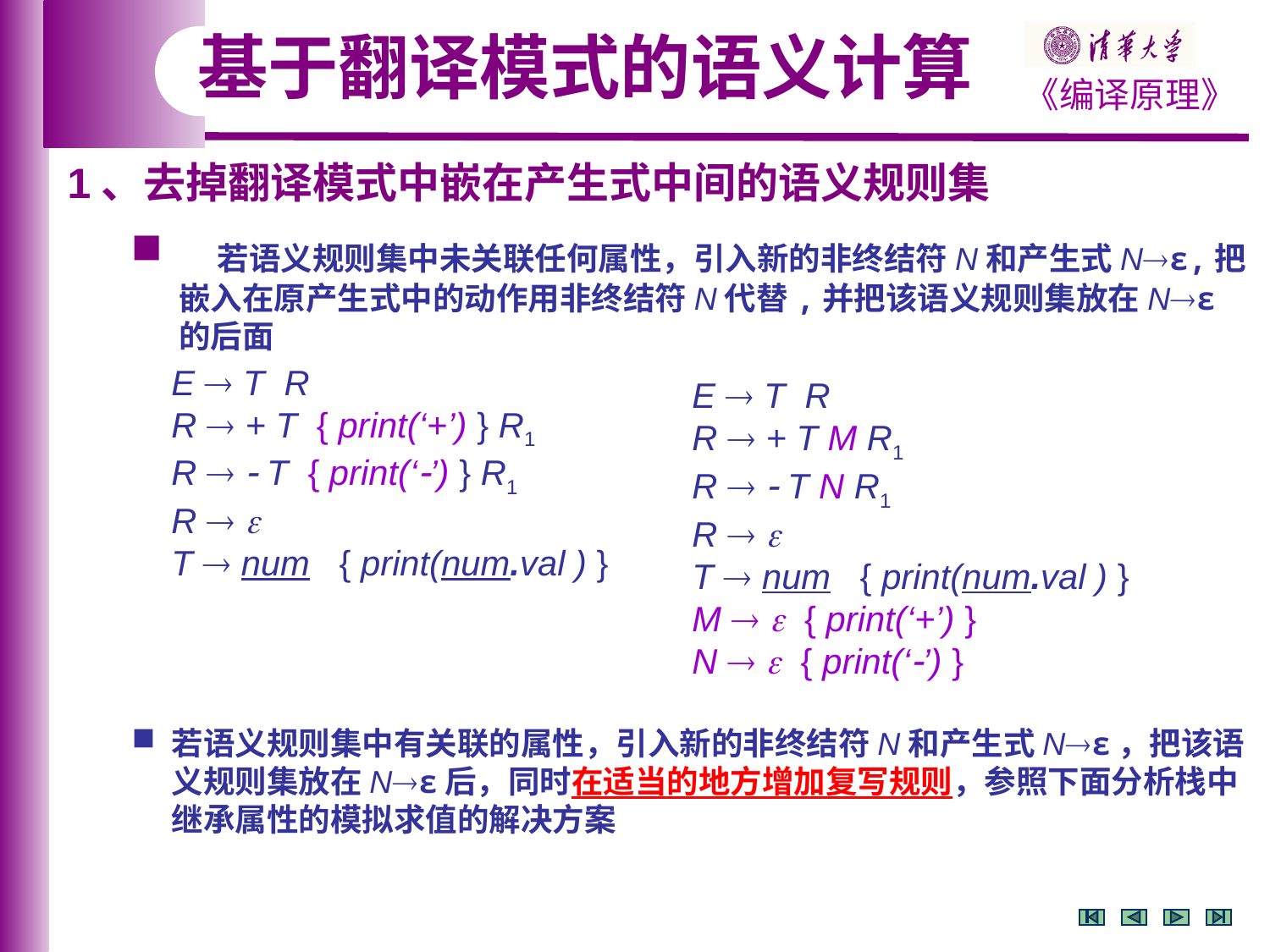

基于翻译模式的语义计算
1、去掉翻译模式中嵌在产生式中间的语义规则集

   若语义规则集中未关联任何属性，引入新的非终结符N和产生式N→ε,把嵌入在原产生式中的动作用非终结符N代替,并把该语义规则集放在N→ε的后面
E → T  R
R → + T  { print(‘+’) } R1
R → − T  { print(‘−’) } R1
R → ε
T → num   { print(num.val ) }
E → T  R
R → + T M R1
R → − T N R1
R → ε
T → num   { print(num.val ) }
M → ε  { print(‘+’) }
N → ε  { print(‘−’) }
若语义规则集中有关联的属性，引入新的非终结符N和产生式N→ε，把该语义规则集放在N→ε后，同时在适当的地方增加复写规则，参照下面分析栈中继承属性的模拟求值的解决方案